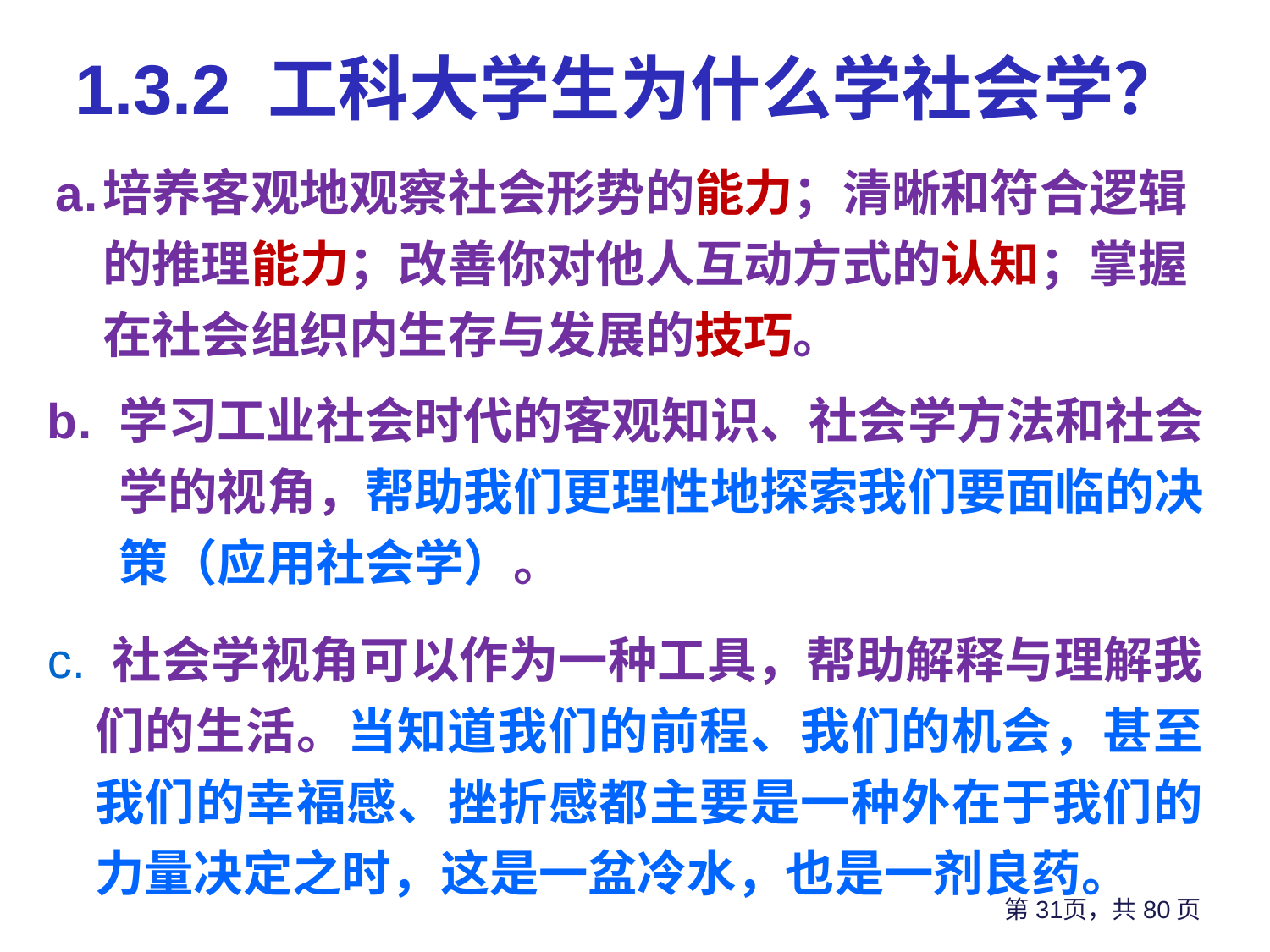

# 1.3.2 工科大学生为什么学社会学？
培养客观地观察社会形势的能力；清晰和符合逻辑的推理能力；改善你对他人互动方式的认知；掌握在社会组织内生存与发展的技巧。
学习工业社会时代的客观知识、社会学方法和社会学的视角，帮助我们更理性地探索我们要面临的决策（应用社会学）。
c. 社会学视角可以作为一种工具，帮助解释与理解我们的生活。当知道我们的前程、我们的机会，甚至我们的幸福感、挫折感都主要是一种外在于我们的力量决定之时，这是一盆冷水，也是一剂良药。
第31页，共80页